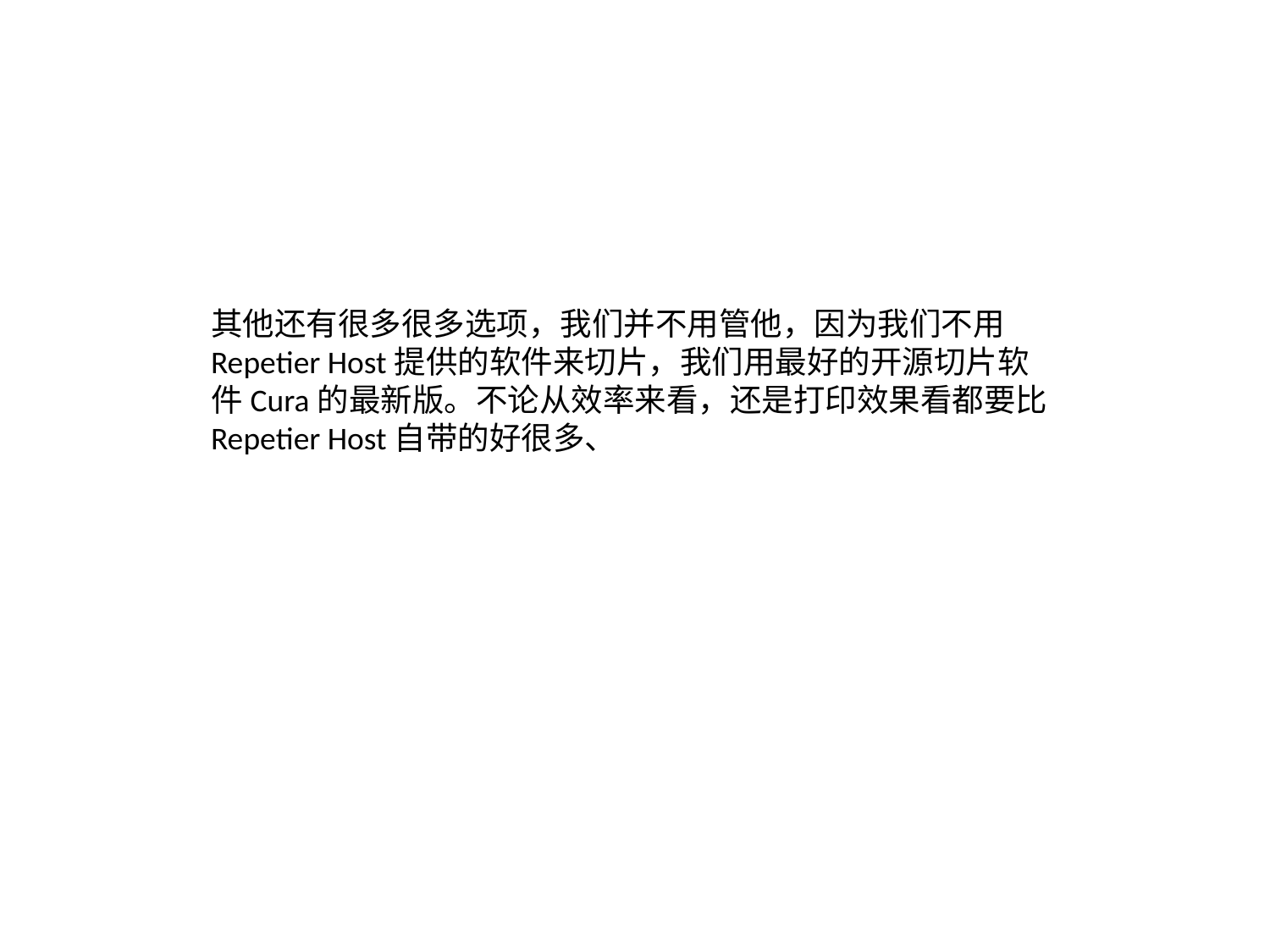

其他还有很多很多选项，我们并不用管他，因为我们不用Repetier Host提供的软件来切片，我们用最好的开源切片软件Cura的最新版。不论从效率来看，还是打印效果看都要比Repetier Host自带的好很多、